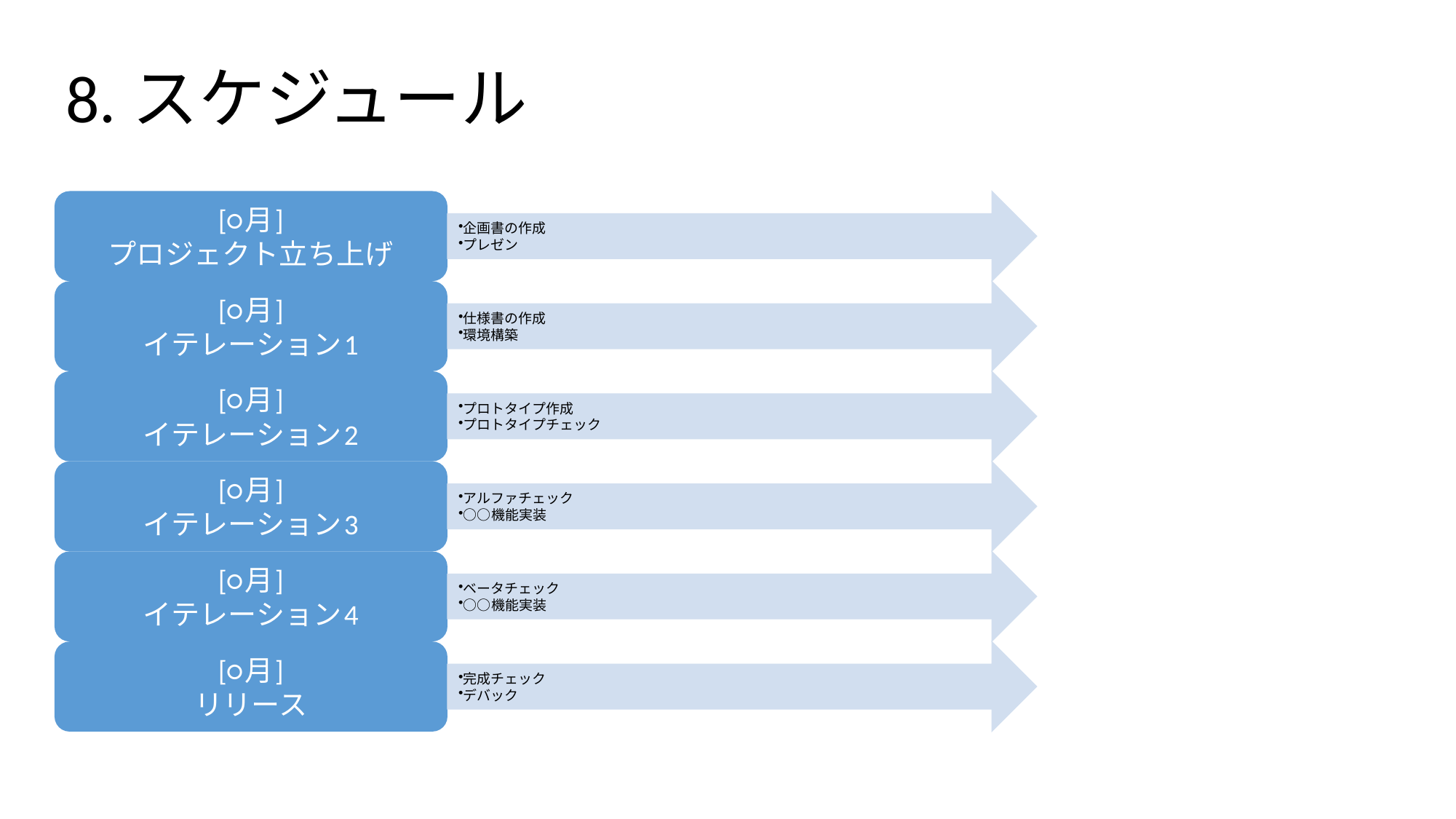

# 8.スケジュール
[○月]
プロジェクト立ち上げ
企画書の作成
[○月]
イテレーション1
仕様書の作成
[○月]
イテレーション2
[○月]
イテレーション3
[○月]
イテレーション4
[○月]
リリース
アルファチェック
○○機能実装
ベータチェック
○○機能実装
完成チェック
プロトタイプ作成
デバック
プレゼン
環境構築
プロトタイプチェック